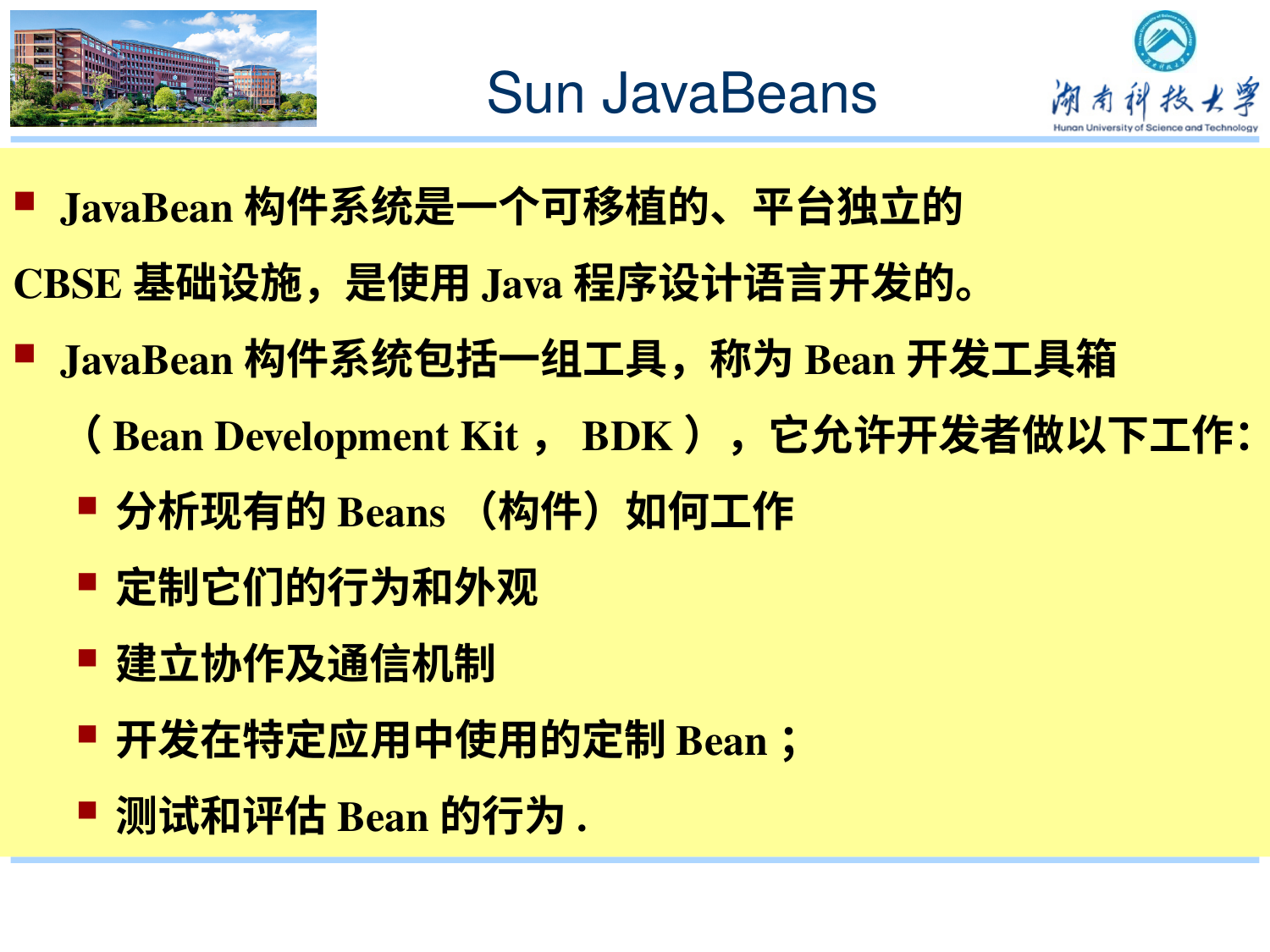

# Sun JavaBeans
JavaBean构件系统是一个可移植的、平台独立的
CBSE基础设施，是使用Java程序设计语言开发的。
JavaBean构件系统包括一组工具，称为Bean开发工具箱（Bean Development Kit，BDK），它允许开发者做以下工作：
分析现有的Beans（构件）如何工作
定制它们的行为和外观
建立协作及通信机制
开发在特定应用中使用的定制Bean；
测试和评估Bean的行为.
34